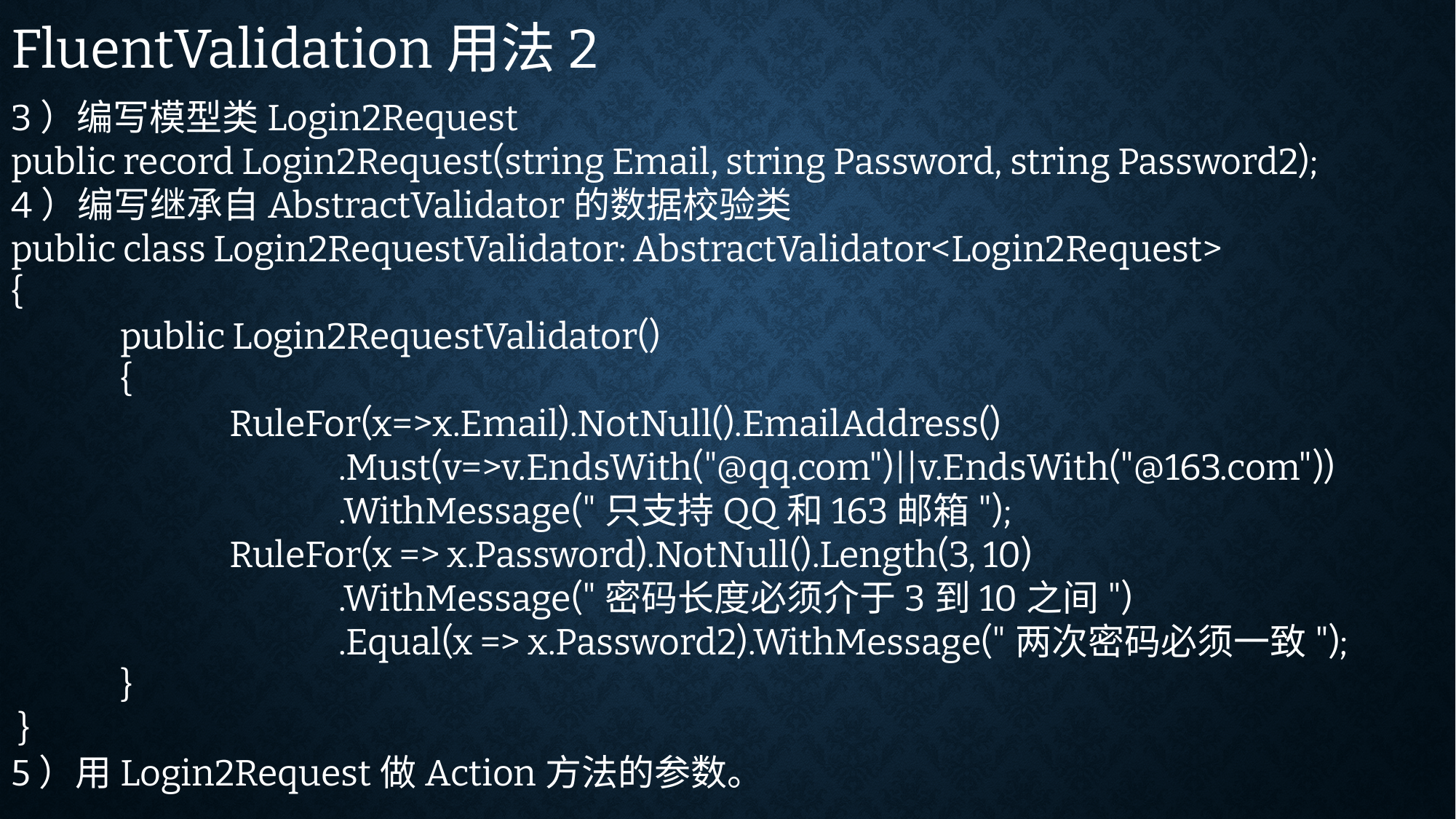

FluentValidation用法2
3）编写模型类Login2Request
public record Login2Request(string Email, string Password, string Password2);
4）编写继承自AbstractValidator的数据校验类
public class Login2RequestValidator: AbstractValidator<Login2Request>
{
	public Login2RequestValidator()
	{
		RuleFor(x=>x.Email).NotNull().EmailAddress()
			.Must(v=>v.EndsWith("@qq.com")||v.EndsWith("@163.com"))
			.WithMessage("只支持QQ和163邮箱");
		RuleFor(x => x.Password).NotNull().Length(3, 10)
			.WithMessage("密码长度必须介于3到10之间")
 			.Equal(x => x.Password2).WithMessage("两次密码必须一致");
 	}
 }
5）用Login2Request做Action方法的参数。